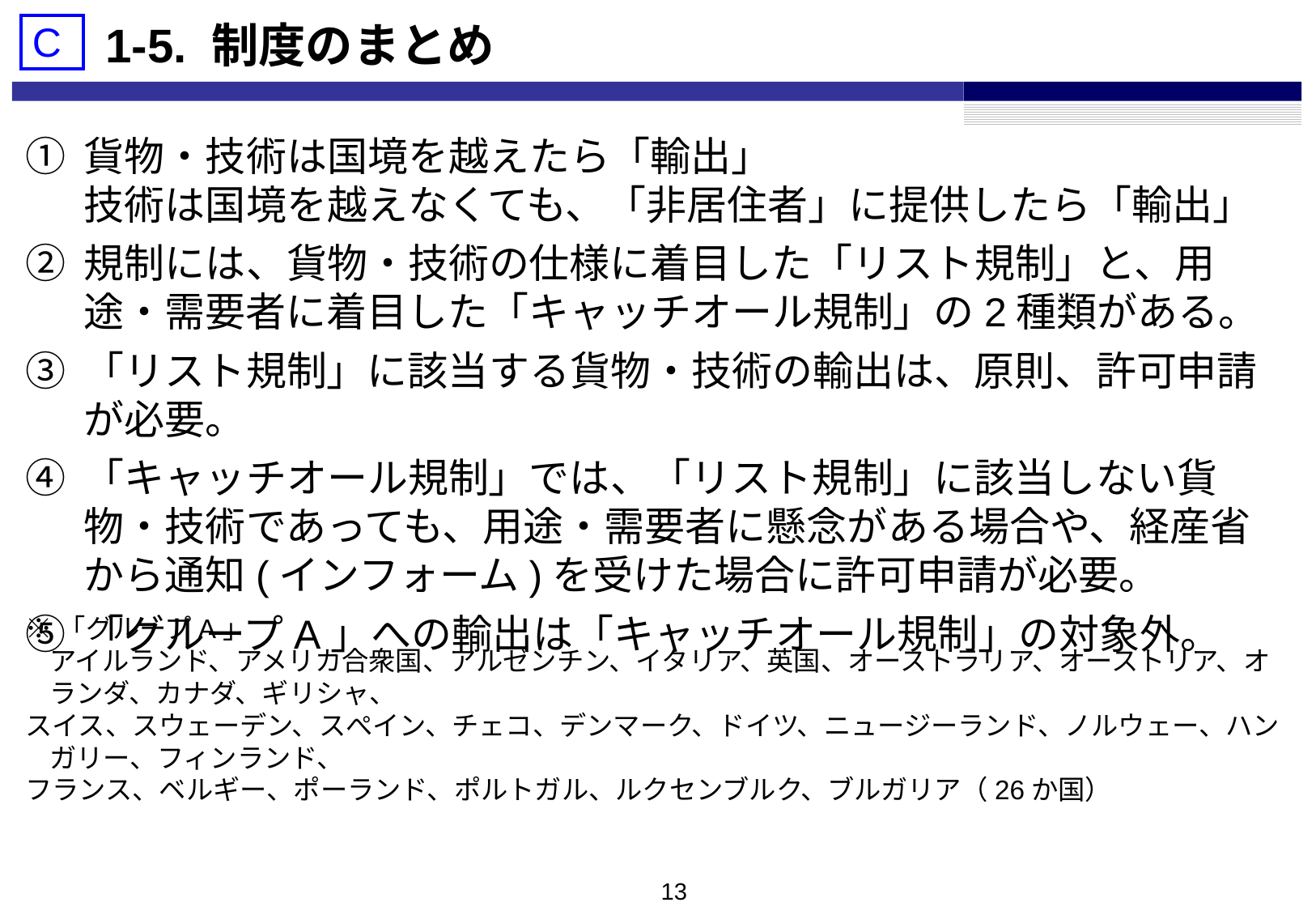

1-5. 制度のまとめ

①	貨物・技術は国境を越えたら「輸出」
技術は国境を越えなくても、「非居住者」に提供したら「輸出」
②	規制には、貨物・技術の仕様に着目した「リスト規制」と、用途・需要者に着目した「キャッチオール規制」の2種類がある。
③	「リスト規制」に該当する貨物・技術の輸出は、原則、許可申請が必要。
④	「キャッチオール規制」では、「リスト規制」に該当しない貨物・技術であっても、用途・需要者に懸念がある場合や、経産省から通知(インフォーム)を受けた場合に許可申請が必要。
⑤	「グループA」への輸出は「キャッチオール規制」の対象外。
※「グループA」
アイルランド、アメリカ合衆国、アルゼンチン、イタリア、英国、オーストラリア、オーストリア、オランダ、カナダ、ギリシャ、
スイス、スウェーデン、スぺイン、チェコ、デンマーク、ドイツ、ニュージーランド、ノルウェー、ハンガリー、フィンランド、
フランス、ベルギー、ポーランド、ポルトガル、ルクセンブルク、ブルガリア（26か国）
13